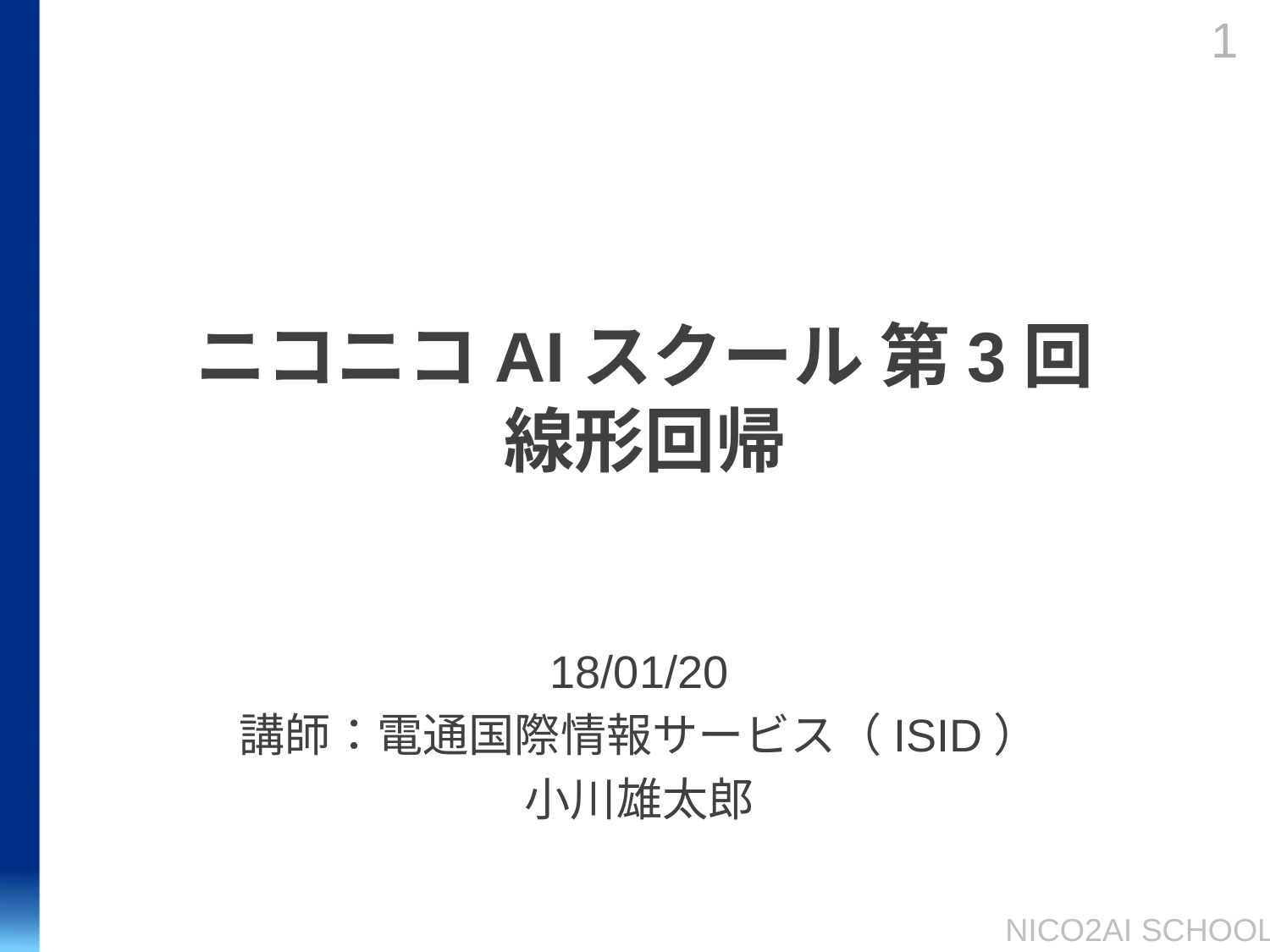

1
# ニコニコAIスクール 第3回 線形回帰
18/01/20
講師：電通国際情報サービス（ISID）
小川雄太郎